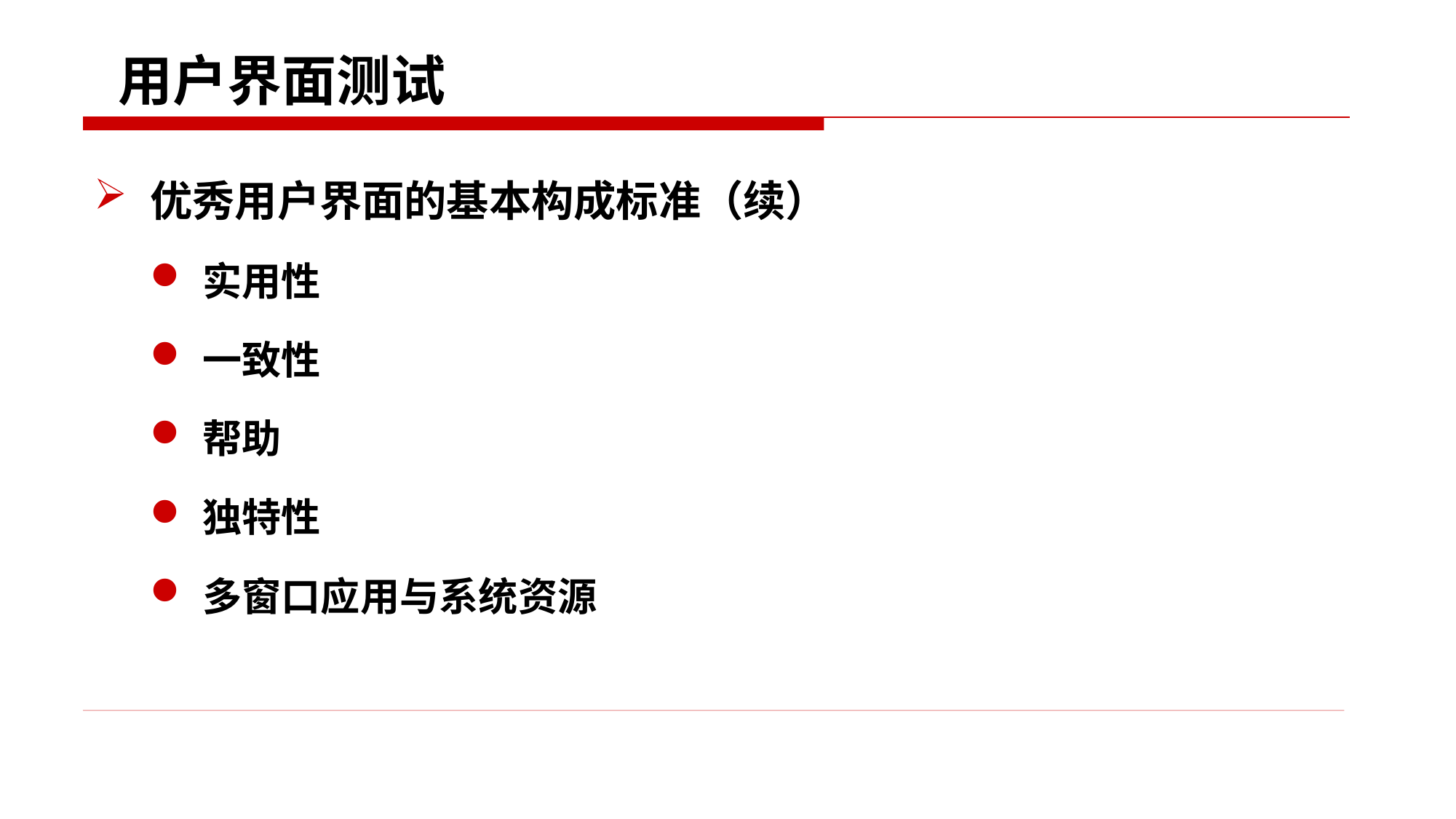

# 用户界面测试
优秀用户界面的基本构成标准（续）
实用性
一致性
帮助
独特性
多窗口应用与系统资源